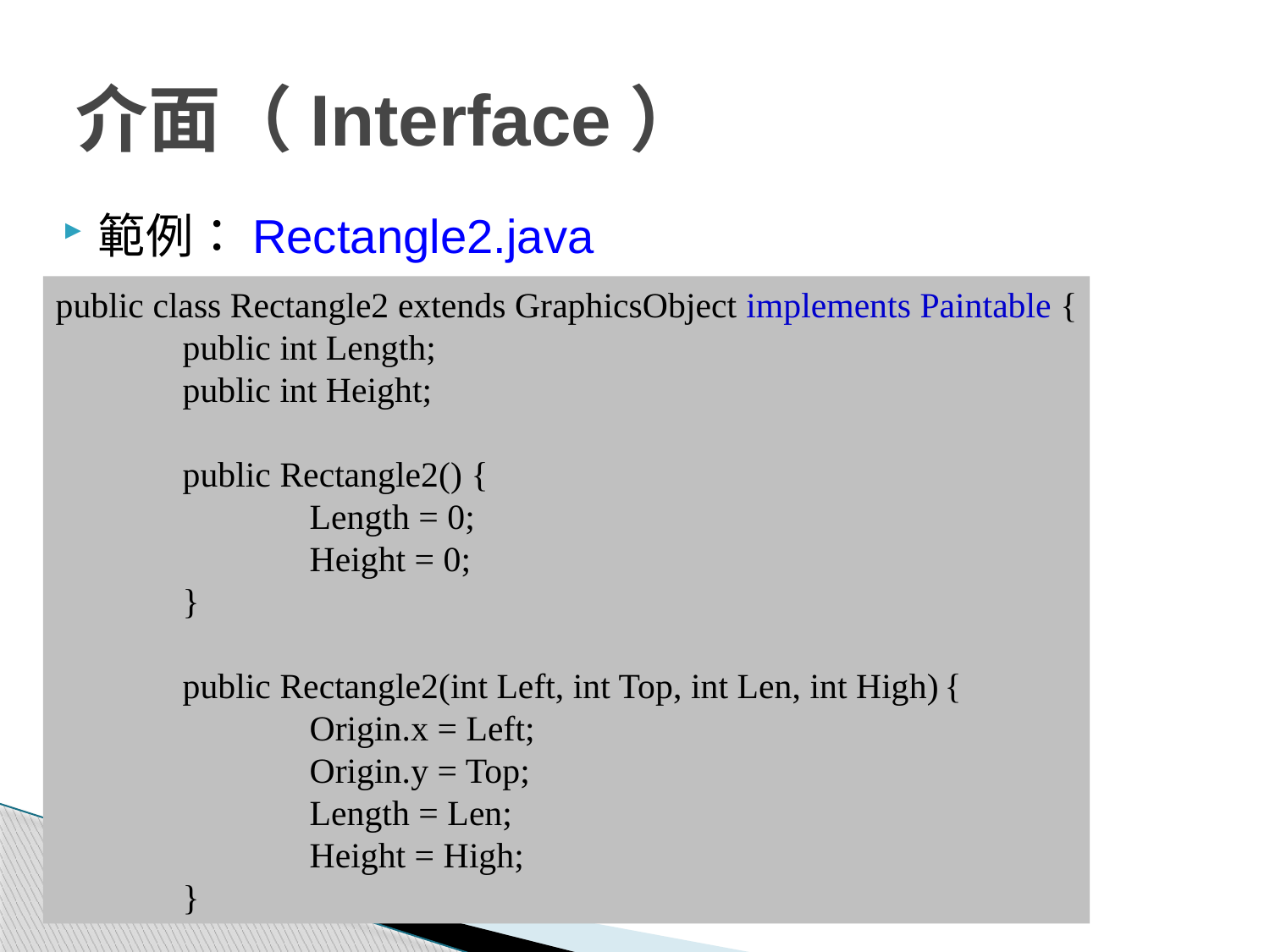

# 介面（Interface）
範例：Rectangle2.java
public class Rectangle2 extends GraphicsObject implements Paintable {
	public int Length;
	public int Height;

	public Rectangle2() {
		Length = 0;
		Height = 0;
	}

	public Rectangle2(int Left, int Top, int Len, int High)	{
		Origin.x = Left;
		Origin.y = Top;
		Length = Len;
		Height = High;
	}